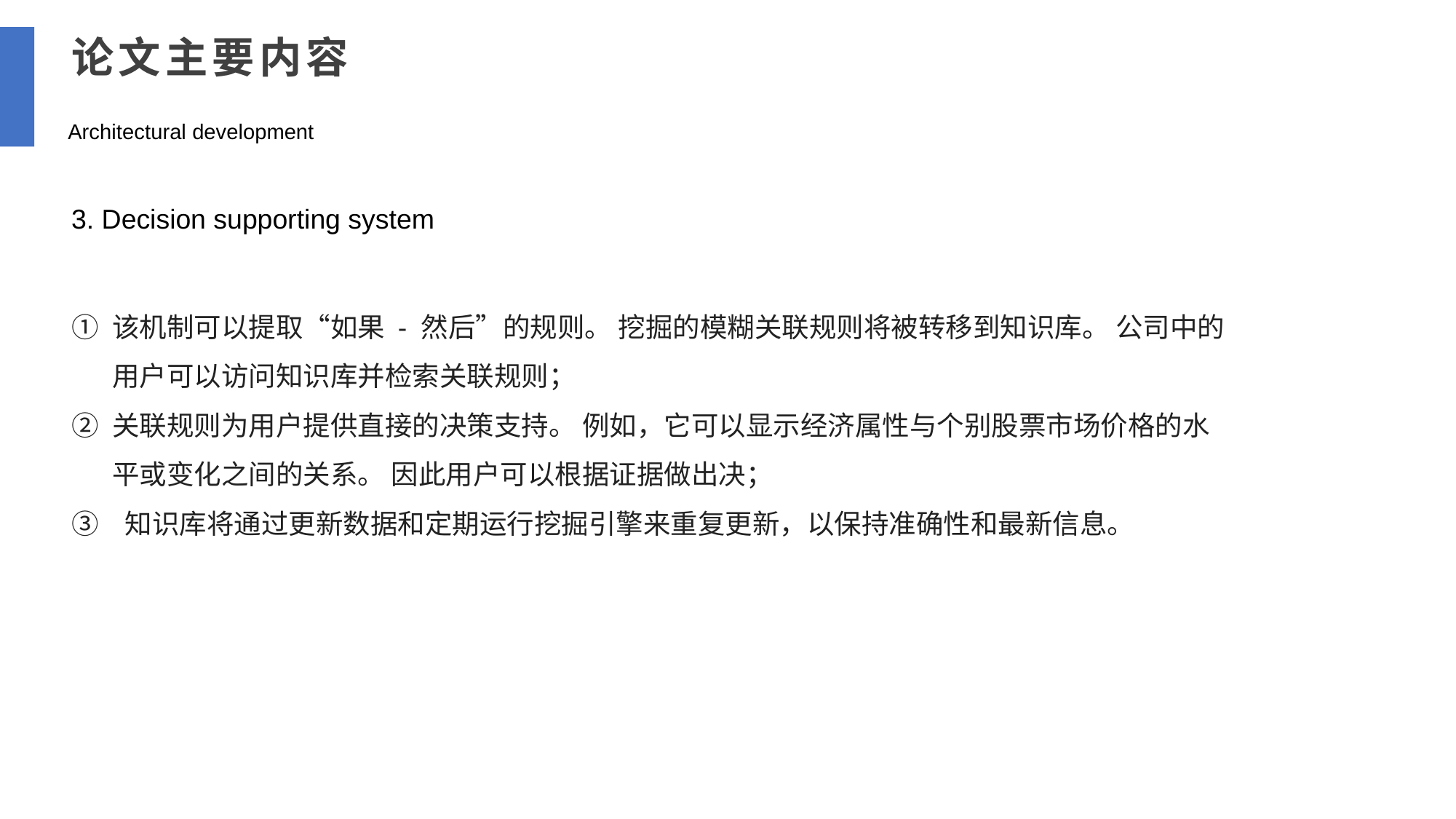

论文主要内容
Architectural development
3. Decision supporting system
该机制可以提取“如果 - 然后”的规则。 挖掘的模糊关联规则将被转移到知识库。 公司中的用户可以访问知识库并检索关联规则；
关联规则为用户提供直接的决策支持。 例如，它可以显示经济属性与个别股票市场价格的水平或变化之间的关系。 因此用户可以根据证据做出决；
 知识库将通过更新数据和定期运行挖掘引擎来重复更新，以保持准确性和最新信息。